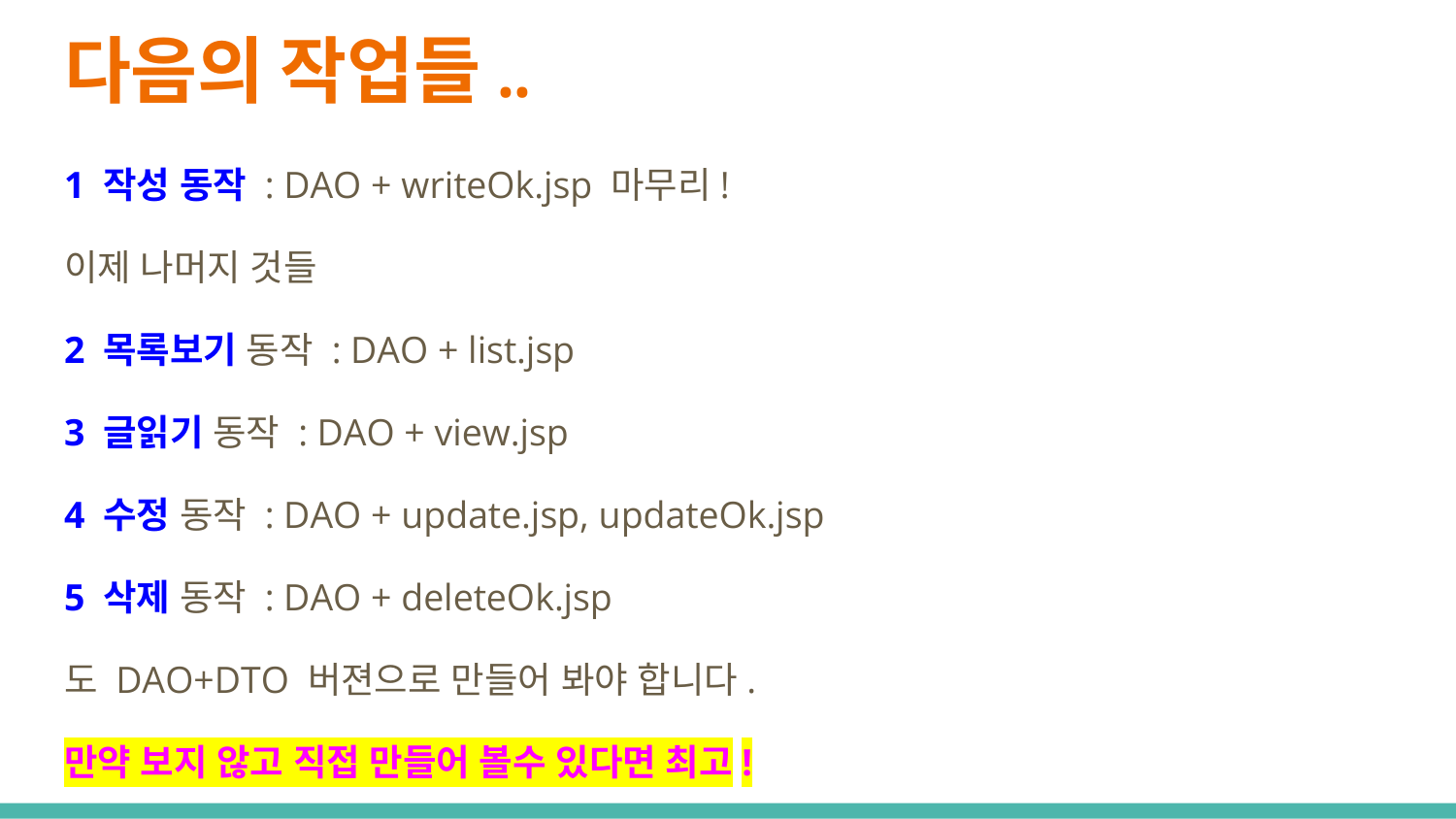

# 다음의 작업들..
1 작성 동작 : DAO + writeOk.jsp 마무리!
이제 나머지 것들
2 목록보기 동작 : DAO + list.jsp
3 글읽기 동작 : DAO + view.jsp
4 수정 동작 : DAO + update.jsp, updateOk.jsp
5 삭제 동작 : DAO + deleteOk.jsp
도 DAO+DTO 버젼으로 만들어 봐야 합니다.
만약 보지 않고 직접 만들어 볼수 있다면 최고!